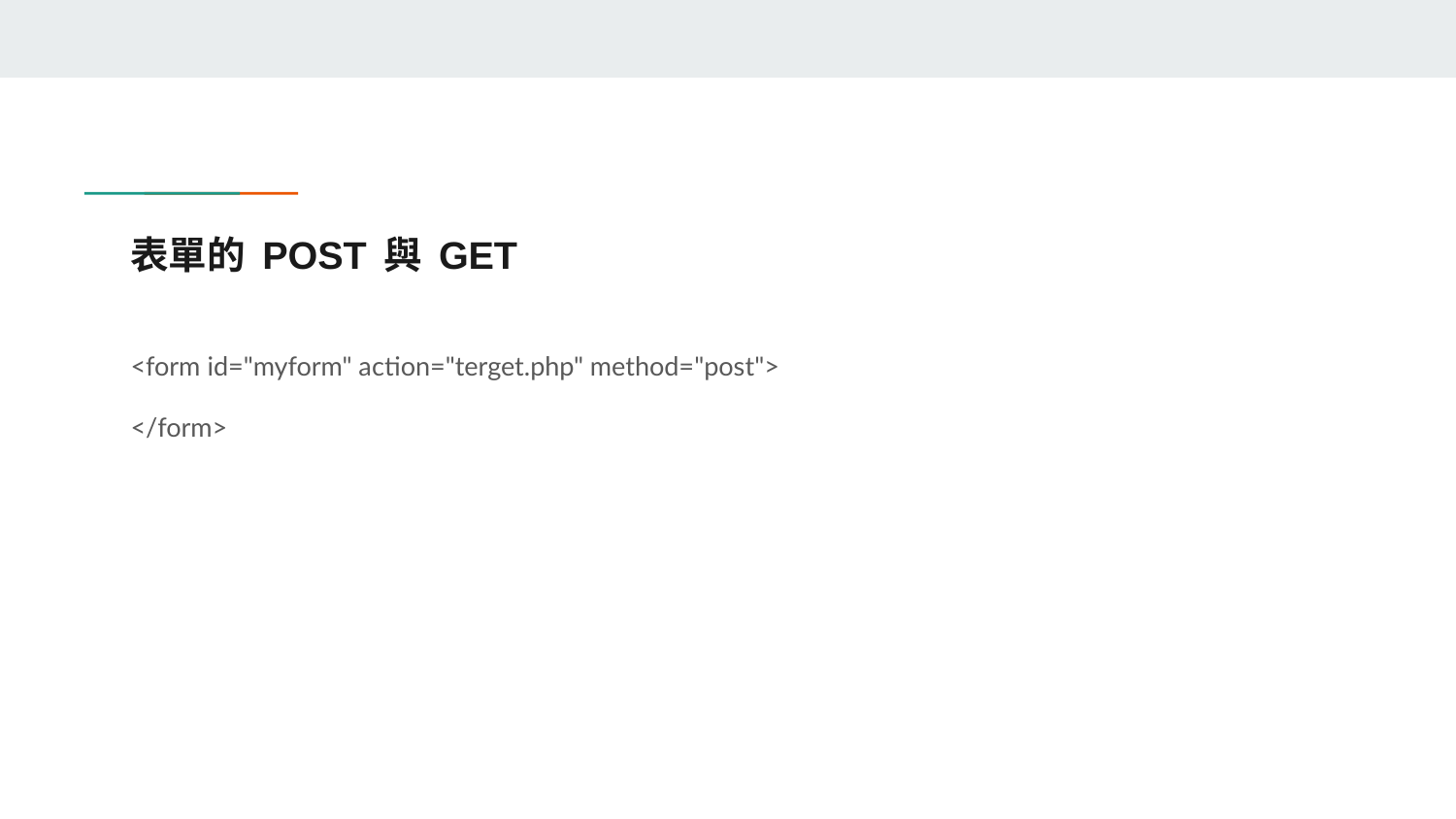

# 表單的 POST 與 GET
<form id="myform" action="terget.php" method="post">
</form>